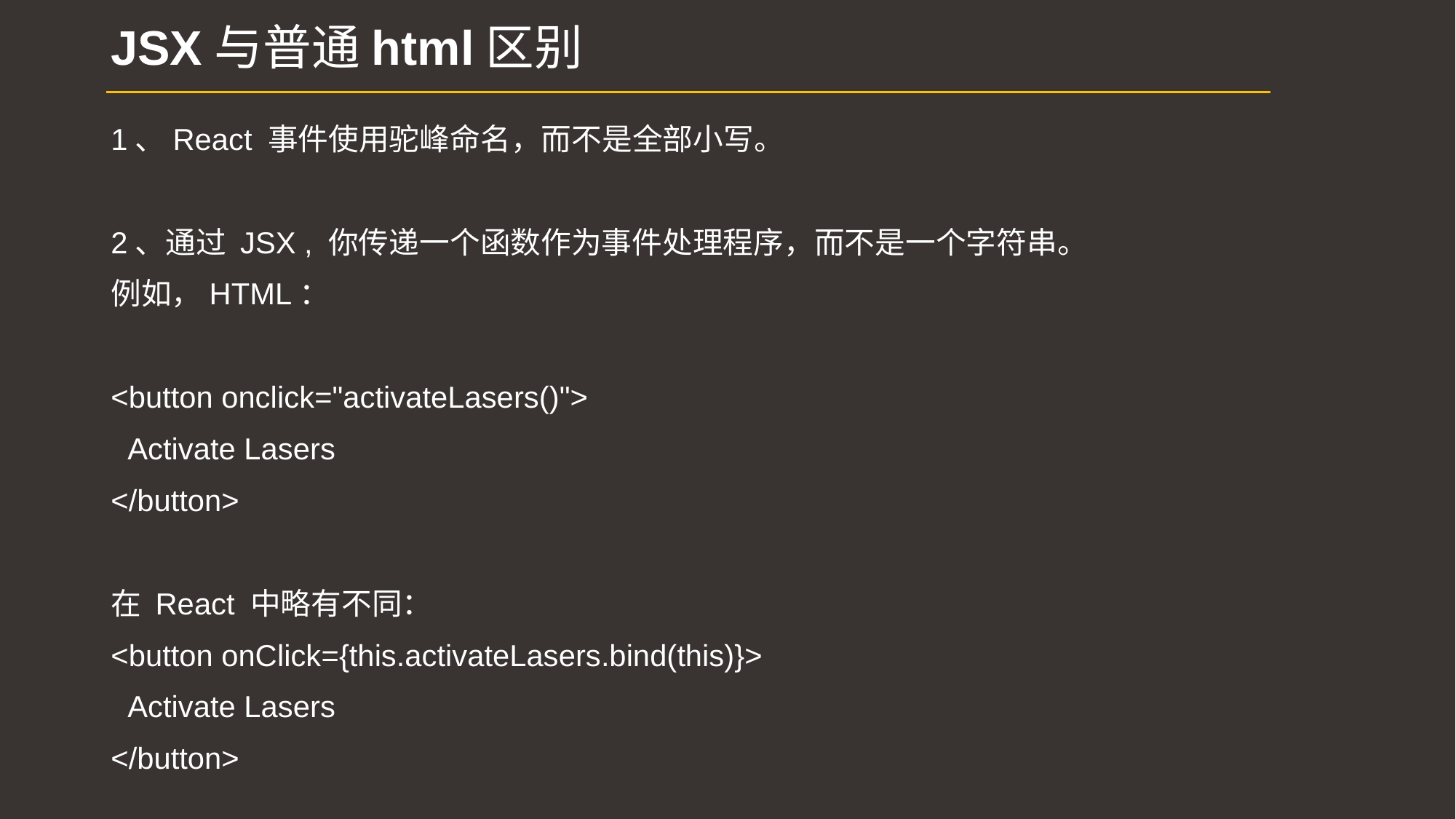

# JSX与普通html区别
1、React 事件使用驼峰命名，而不是全部小写。

2、通过 JSX , 你传递一个函数作为事件处理程序，而不是一个字符串。
例如，HTML：

<button onclick="activateLasers()">
  Activate Lasers
</button>

在 React 中略有不同：
<button onClick={this.activateLasers.bind(this)}>
  Activate Lasers
</button>